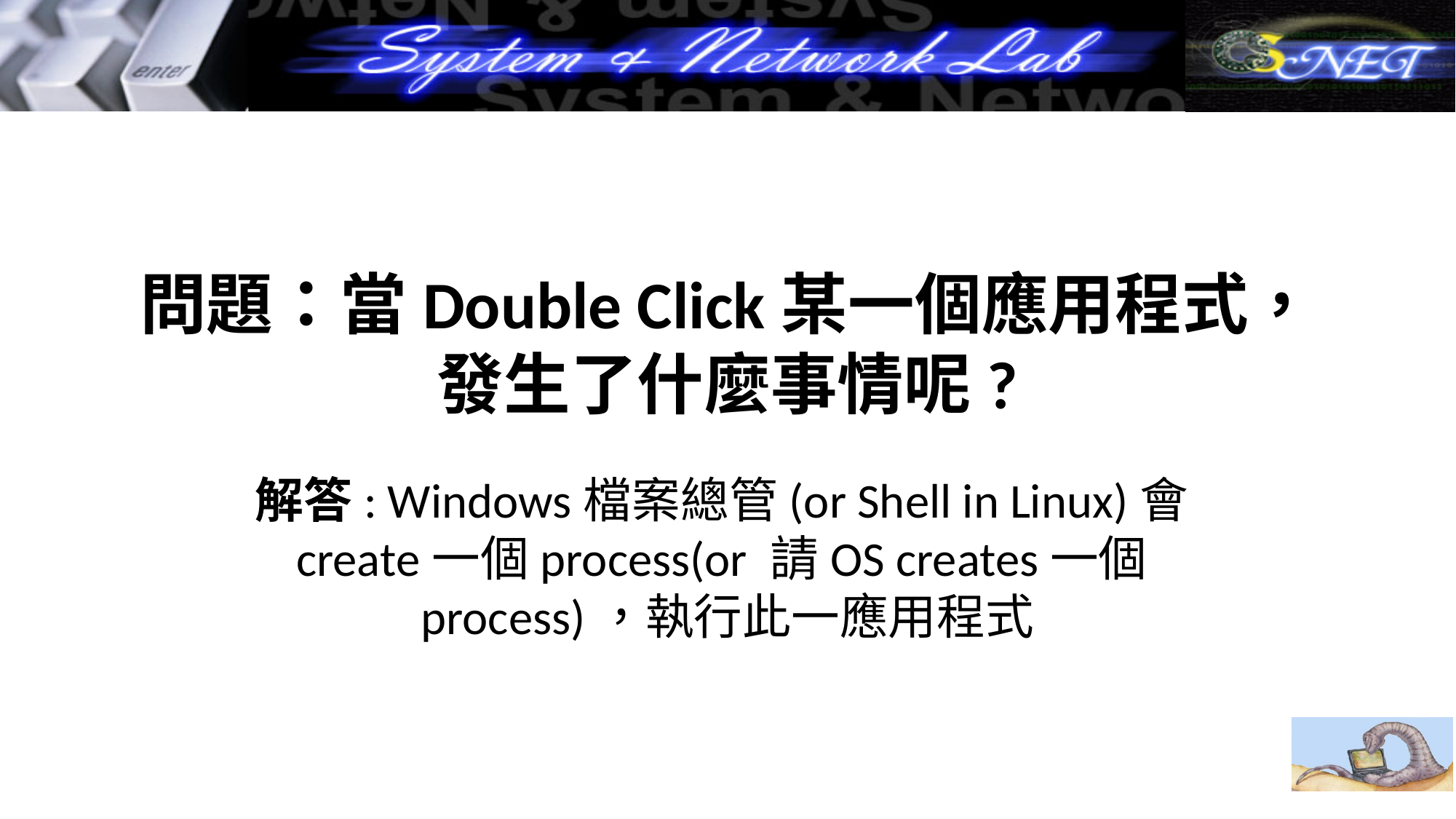

# 問題：當Double Click某一個應用程式，發生了什麼事情呢?
解答: Windows檔案總管(or Shell in Linux)會create一個process(or 請OS creates一個process)，執行此一應用程式